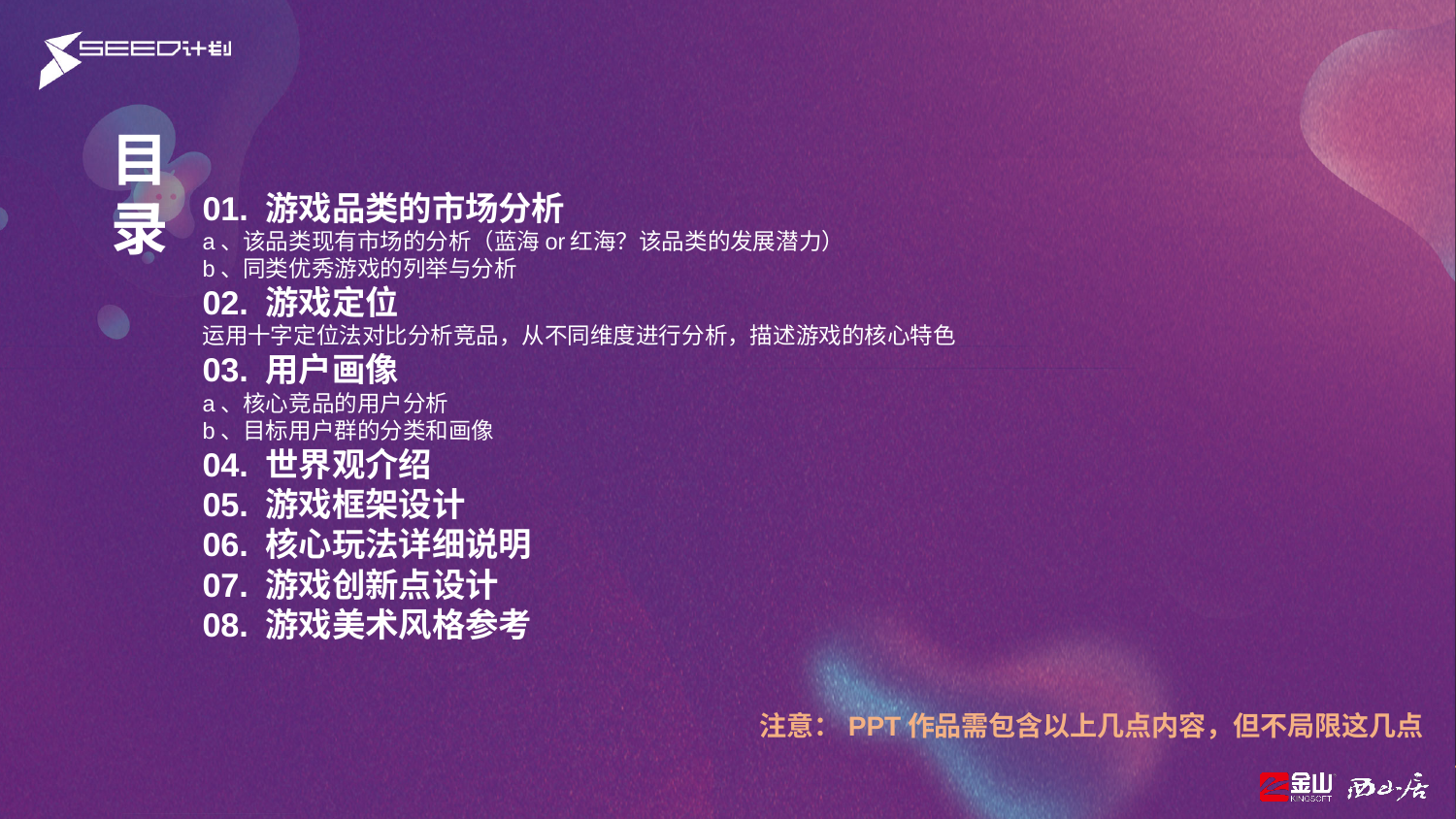

目录
01. 游戏品类的市场分析
a、该品类现有市场的分析（蓝海or红海？该品类的发展潜力）
b、同类优秀游戏的列举与分析
02. 游戏定位
运用十字定位法对比分析竞品，从不同维度进行分析，描述游戏的核心特色
03. 用户画像
a、核心竞品的用户分析
b、目标用户群的分类和画像
04. 世界观介绍
05. 游戏框架设计
06. 核心玩法详细说明
07. 游戏创新点设计
08. 游戏美术风格参考

注意：PPT作品需包含以上几点内容，但不局限这几点